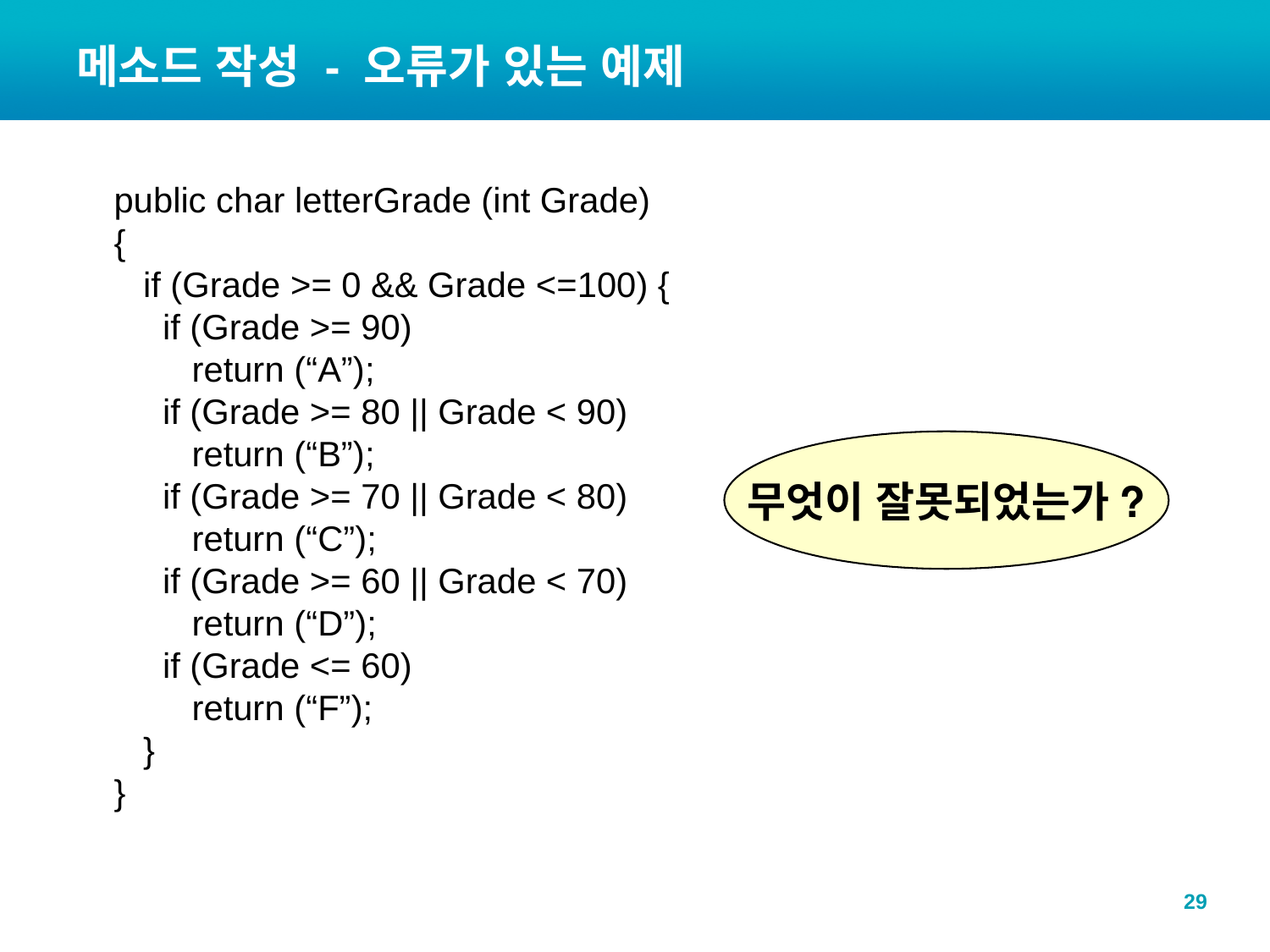

# 메소드 작성 - 오류가 있는 예제

public char letterGrade (int Grade)
{
   if (Grade >= 0 && Grade <=100) {
     if (Grade >= 90)
        return (“A”);
     if (Grade >= 80 || Grade < 90)
        return (“B”);
     if (Grade >= 70 || Grade < 80)
        return (“C”);
     if (Grade >= 60 || Grade < 70)
        return (“D”);
     if (Grade <= 60)
        return (“F”);
   }
}

무엇이 잘못되었는가?